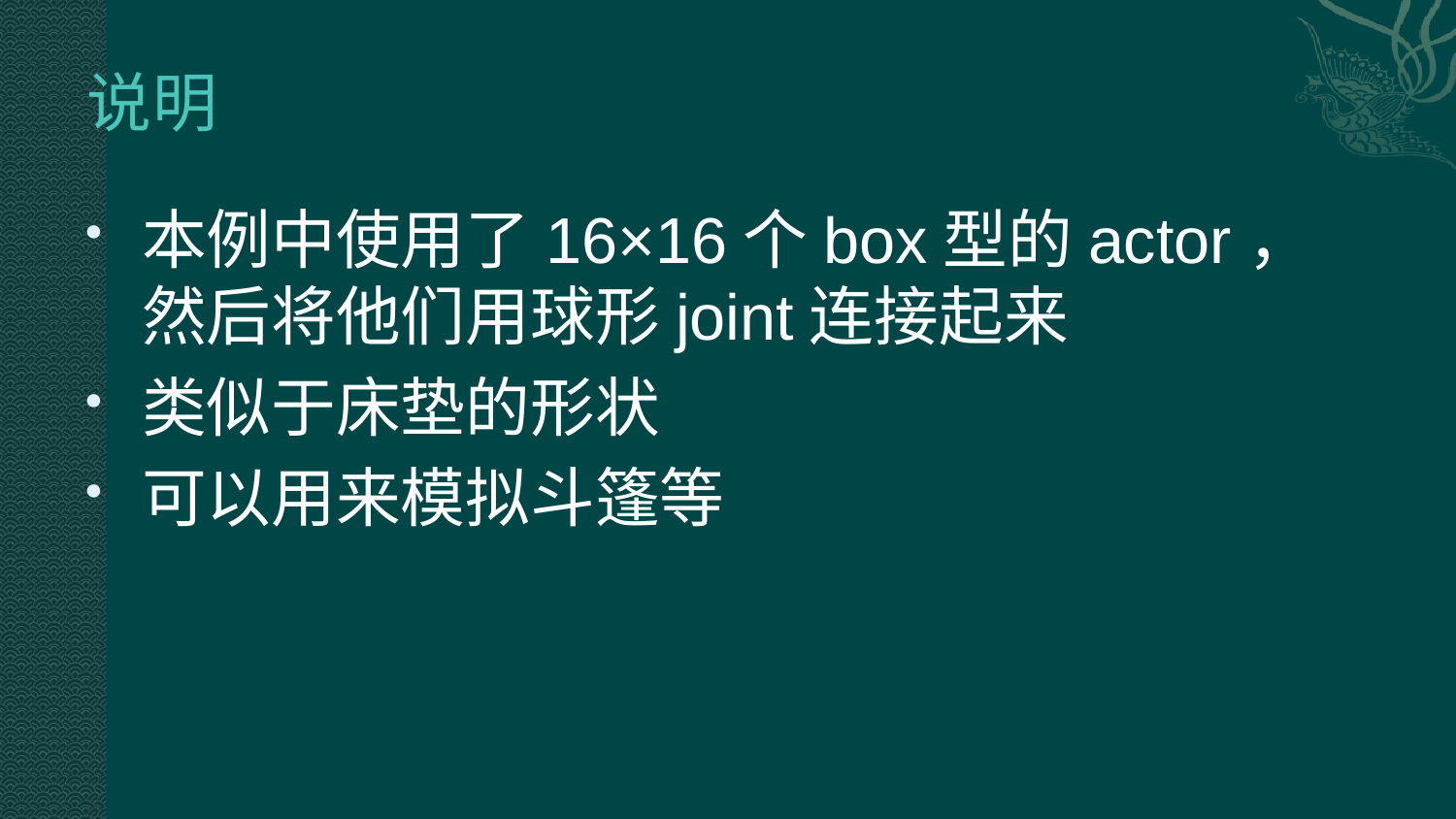

# 说明
本例中使用了16×16个box型的actor，然后将他们用球形joint连接起来
类似于床垫的形状
可以用来模拟斗篷等